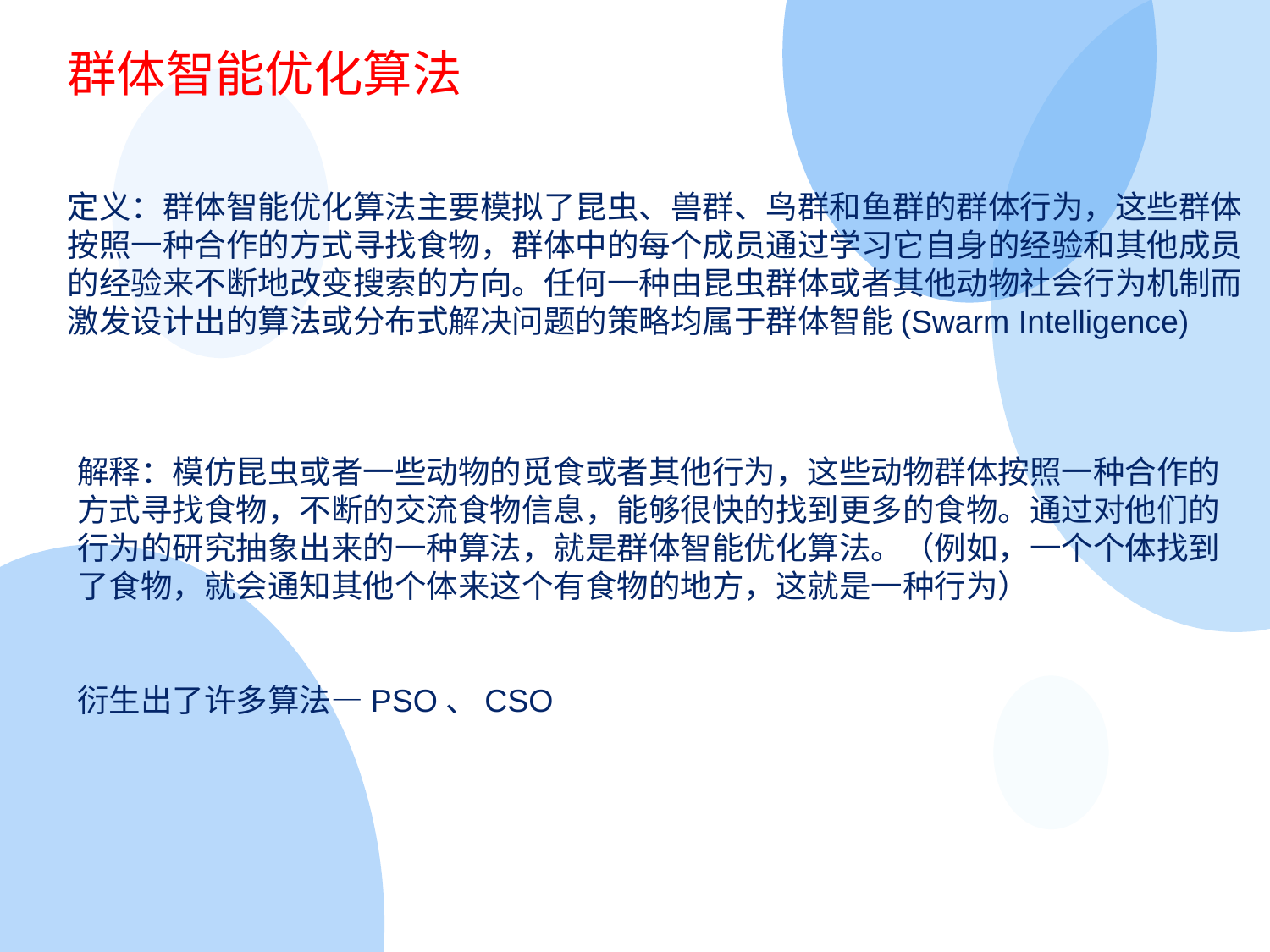

群体智能优化算法
定义：群体智能优化算法主要模拟了昆虫、兽群、鸟群和鱼群的群体行为，这些群体按照一种合作的方式寻找食物，群体中的每个成员通过学习它自身的经验和其他成员的经验来不断地改变搜索的方向。任何一种由昆虫群体或者其他动物社会行为机制而激发设计出的算法或分布式解决问题的策略均属于群体智能(Swarm Intelligence)
解释：模仿昆虫或者一些动物的觅食或者其他行为，这些动物群体按照一种合作的方式寻找食物，不断的交流食物信息，能够很快的找到更多的食物。通过对他们的行为的研究抽象出来的一种算法，就是群体智能优化算法。（例如，一个个体找到了食物，就会通知其他个体来这个有食物的地方，这就是一种行为）

衍生出了许多算法—PSO、CSO